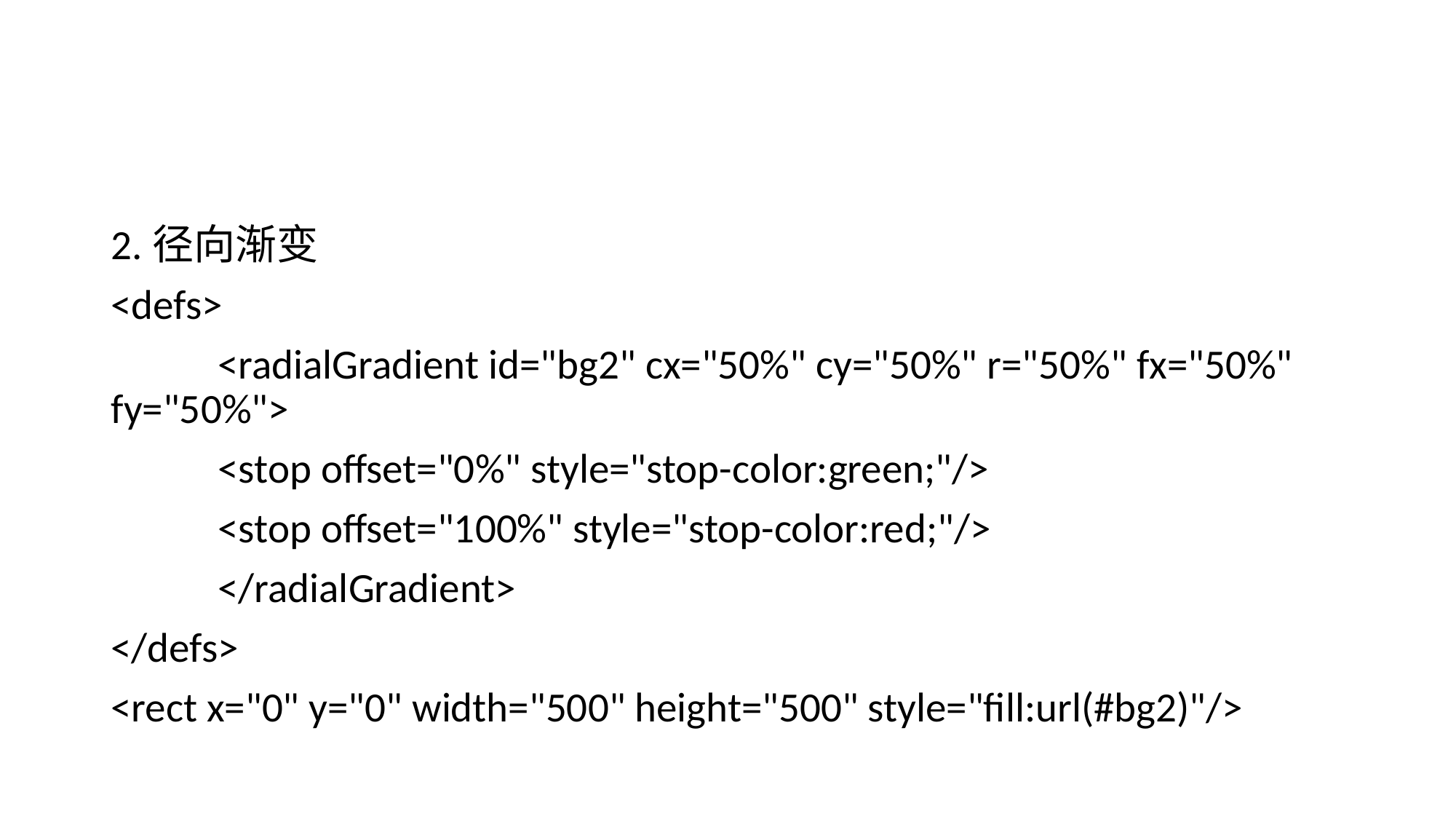

2.径向渐变
<defs>
	<radialGradient id="bg2" cx="50%" cy="50%" r="50%" fx="50%" fy="50%">
		<stop offset="0%" style="stop-color:green;"/>
		<stop offset="100%" style="stop-color:red;"/>
	</radialGradient>
</defs>
<rect x="0" y="0" width="500" height="500" style="fill:url(#bg2)"/>